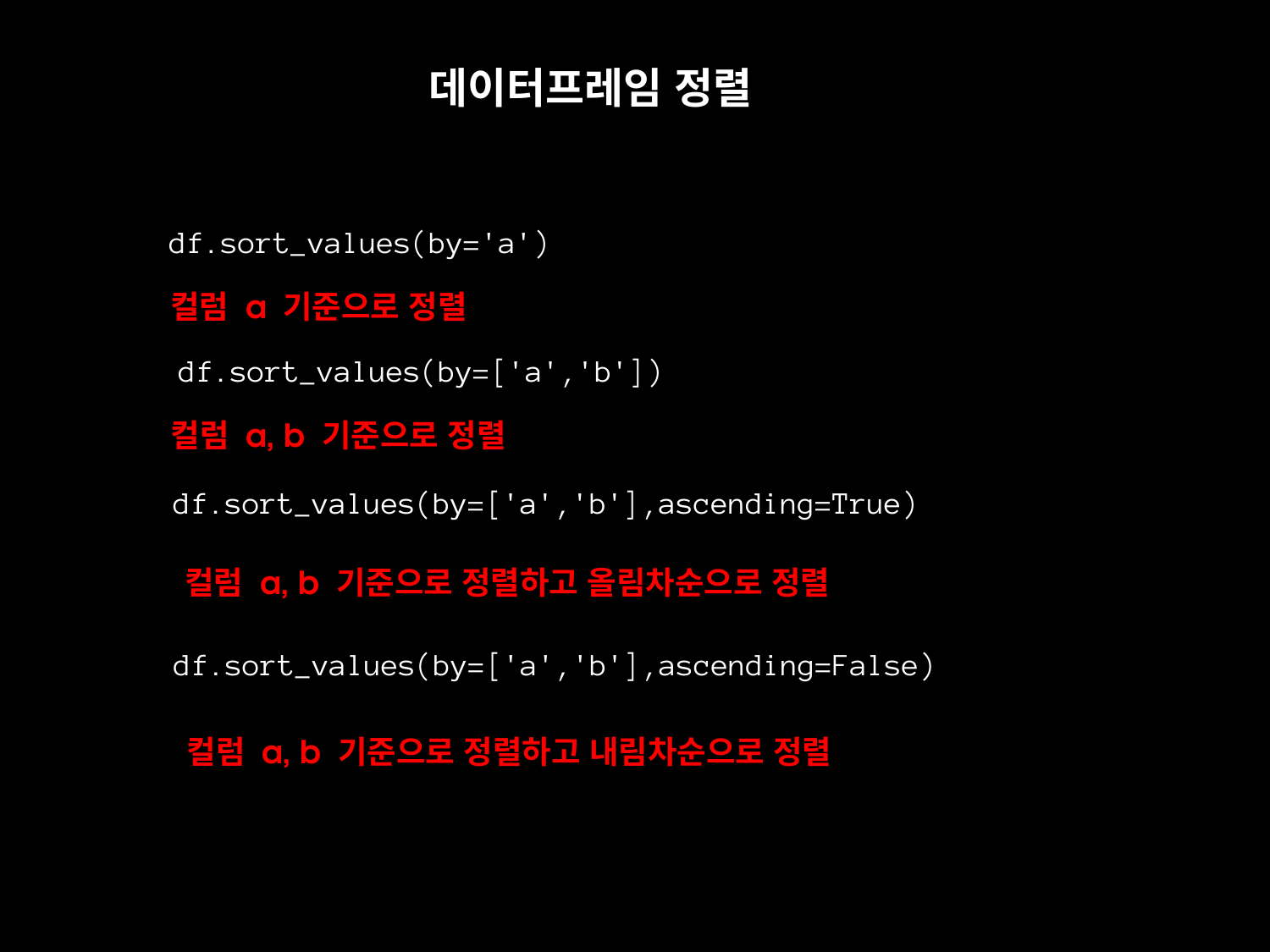

데이터프레임 정렬
df.sort_values(by='a')
컬럼 a 기준으로 정렬
df.sort_values(by=['a','b'])
컬럼 a, b 기준으로 정렬
df.sort_values(by=['a','b'],ascending=True)
컬럼 a, b 기준으로 정렬하고 올림차순으로 정렬
df.sort_values(by=['a','b'],ascending=False)
컬럼 a, b 기준으로 정렬하고 내림차순으로 정렬